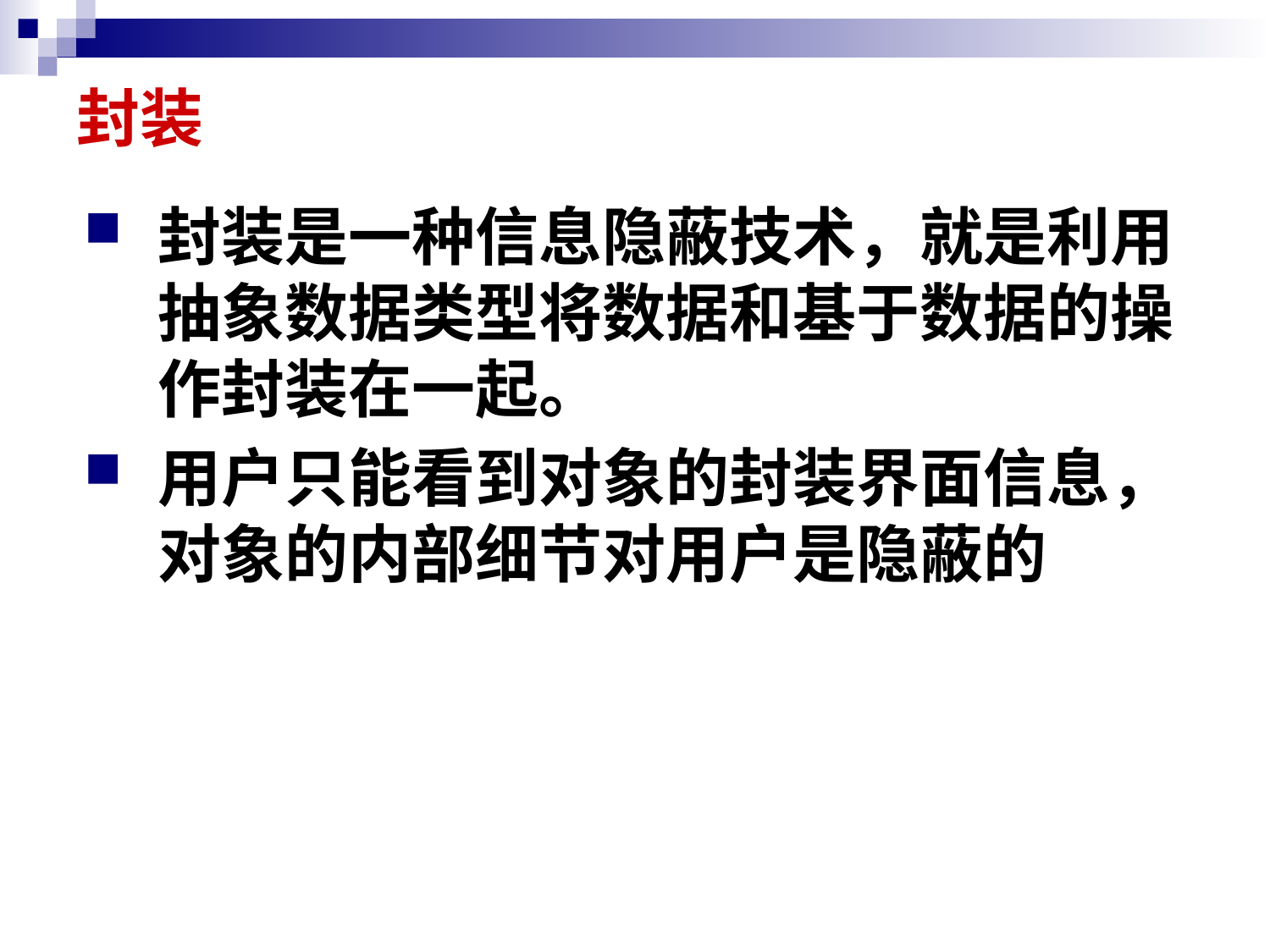

# 封装
封装是一种信息隐蔽技术，就是利用抽象数据类型将数据和基于数据的操作封装在一起。
用户只能看到对象的封装界面信息，对象的内部细节对用户是隐蔽的